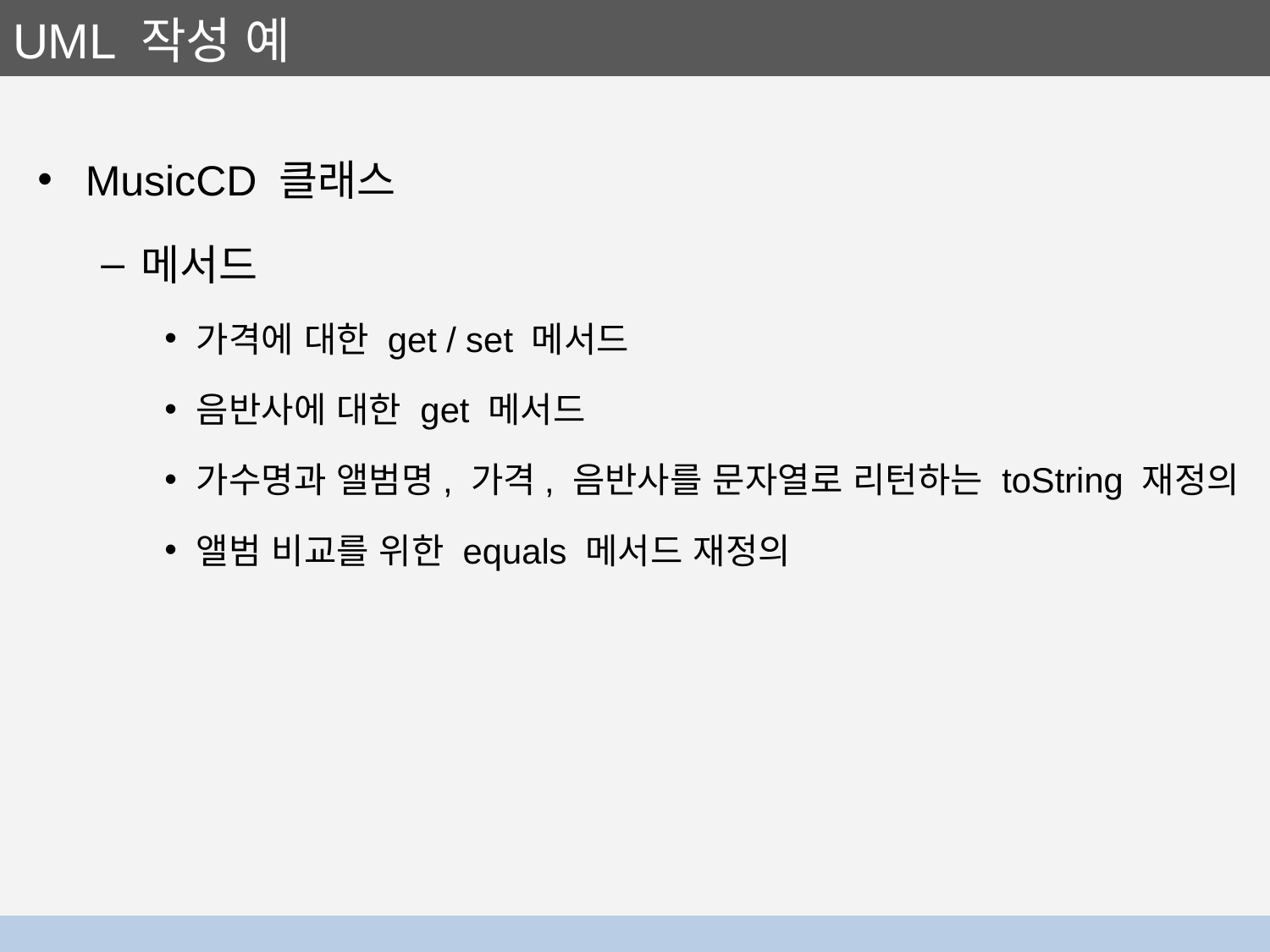

# UML 작성 예
MusicCD 클래스
메서드
가격에 대한 get / set 메서드
음반사에 대한 get 메서드
가수명과 앨범명, 가격, 음반사를 문자열로 리턴하는 toString 재정의
앨범 비교를 위한 equals 메서드 재정의